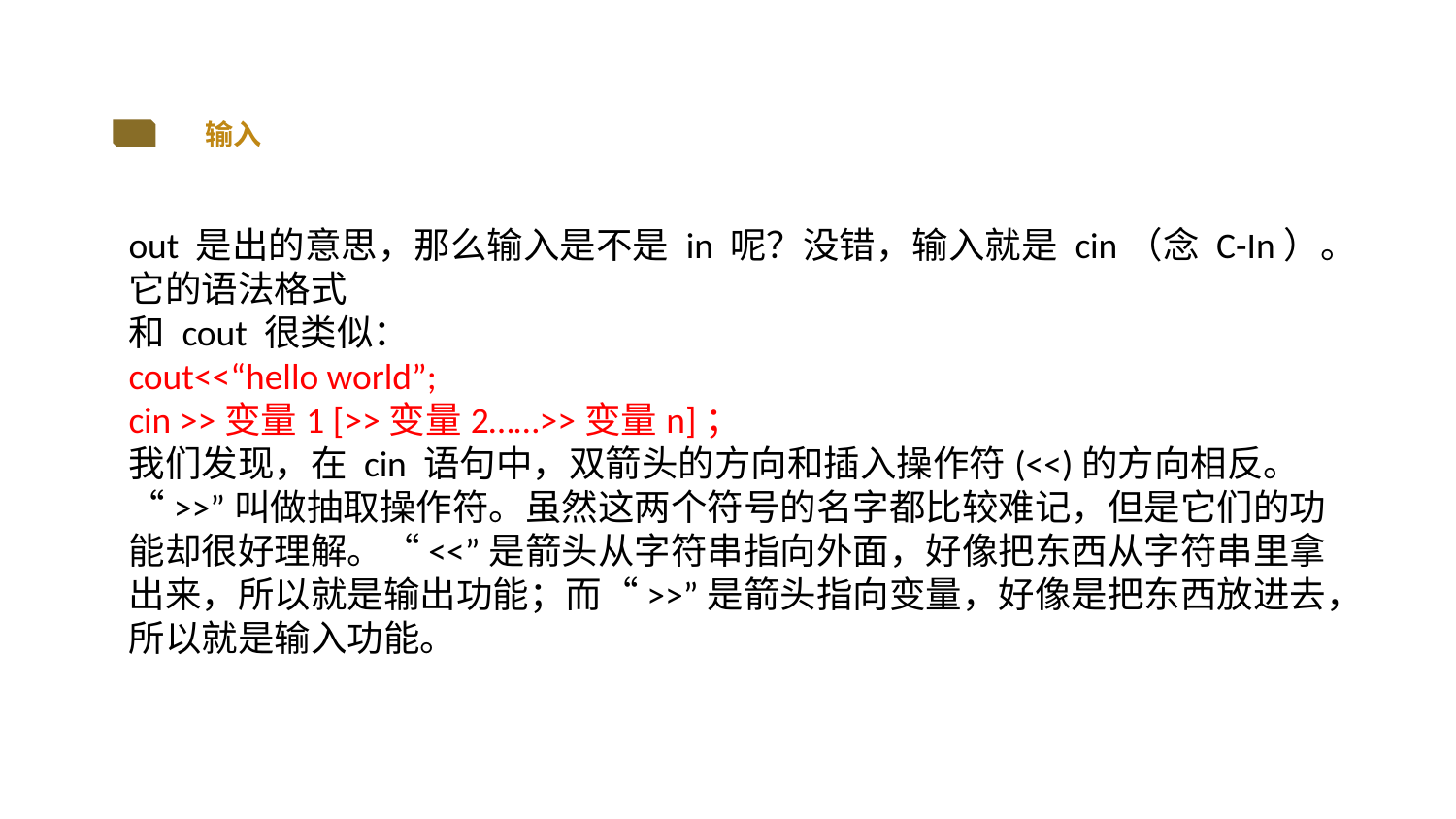

输入

out 是出的意思，那么输入是不是 in 呢？没错，输入就是 cin（念 C-In）。它的语法格式
和 cout 很类似：
cout<<“hello world”;
cin >>变量1 [>>变量2……>>变量n]；
我们发现，在 cin 语句中，双箭头的方向和插入操作符(<<)的方向相反。“>>”叫做抽取操作符。虽然这两个符号的名字都比较难记，但是它们的功能却很好理解。“<<”是箭头从字符串指向外面，好像把东西从字符串里拿出来，所以就是输出功能；而“>>”是箭头指向变量，好像是把东西放进去，所以就是输入功能。